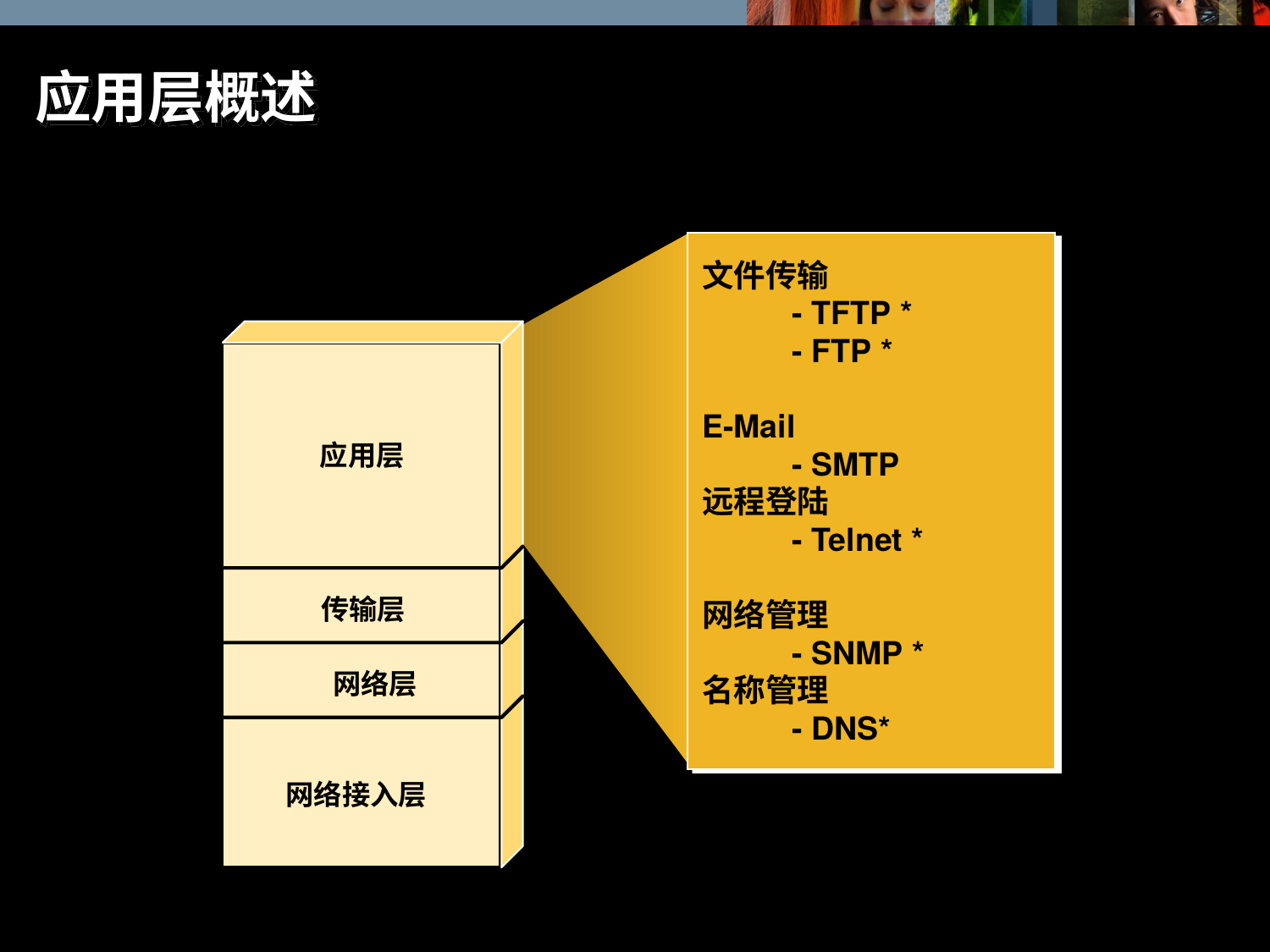

# 应用层概述

文件传输
	- TFTP *
	- FTP *

E-Mail
	- SMTP
远程登陆
	- Telnet *

网络管理
	- SNMP *
名称管理
	- DNS*

应用层

传输层

网络层

网络接入层
* 路由器使用